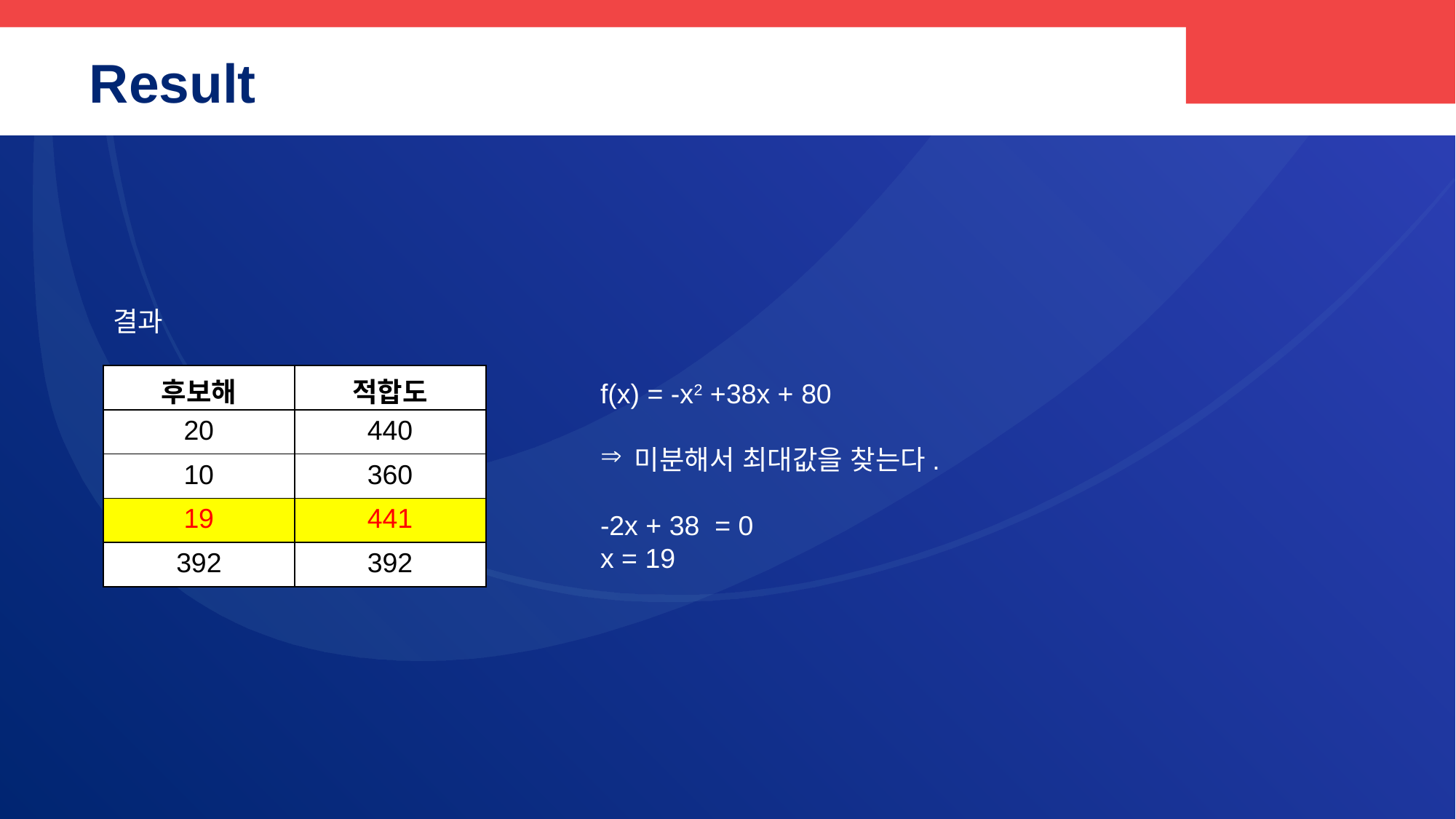

# Result
결과
| 후보해 | 적합도 |
| --- | --- |
| 20 | 440 |
| 10 | 360 |
| 19 | 441 |
| 392 | 392 |
f(x) = -x2 +38x + 80

미분해서 최대값을 찾는다.

-2x + 38  = 0
x = 19